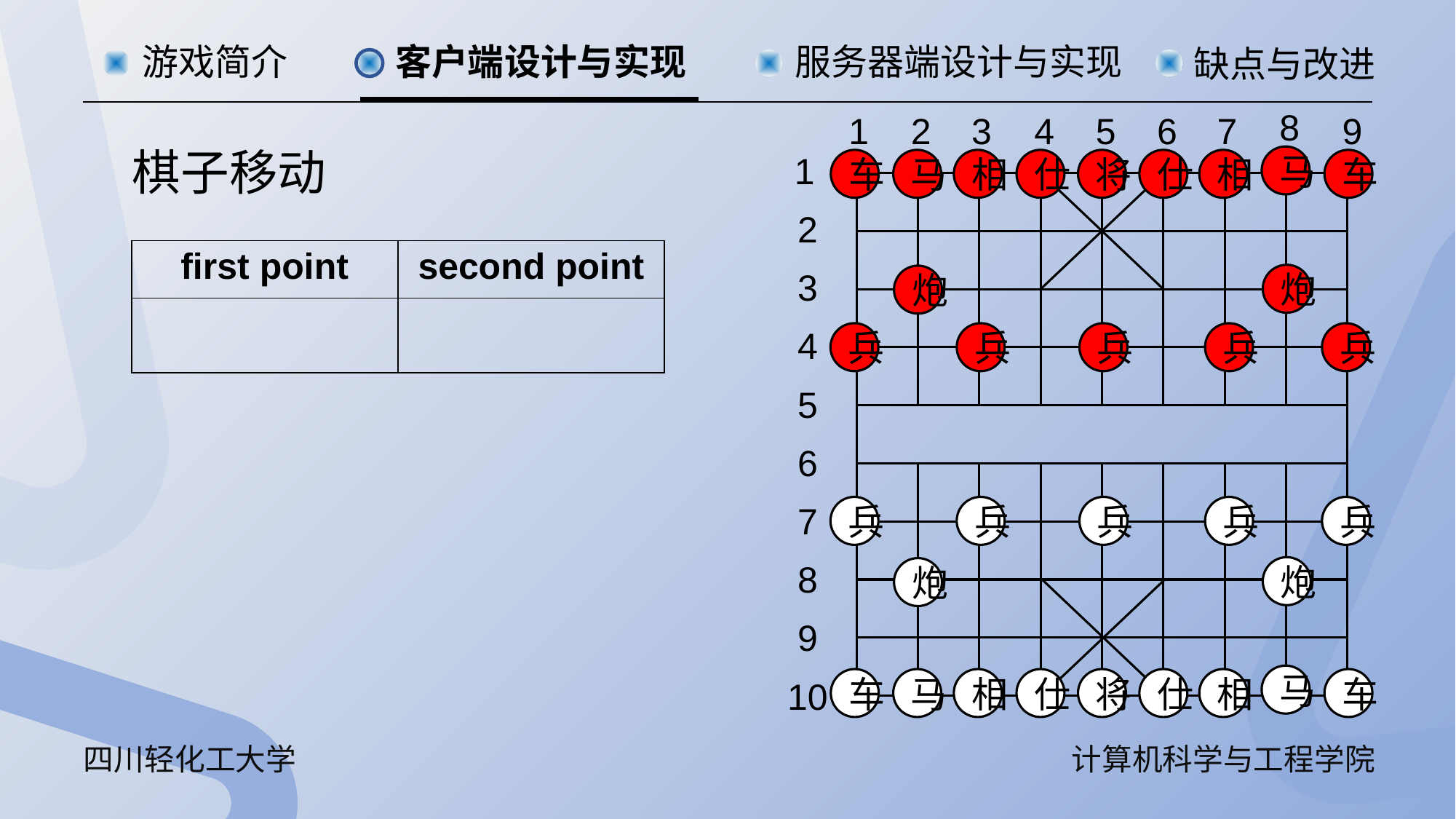

游戏简介
客户端设计与实现
服务器端设计与实现
缺点与改进

8
1
2
3
4
5
6
7
9
1
2
3
4
5
6
7
8
9
10
棋子移动
马
车
马
相
仕
将
仕
相
车
| first point | second point |
| --- | --- |
|  |  |
炮
炮

兵
兵
兵
兵
兵
兵
兵
兵
兵
兵
炮
炮
马
车
马
相
仕
将
仕
相
车
四川轻化工大学
计算机科学与工程学院